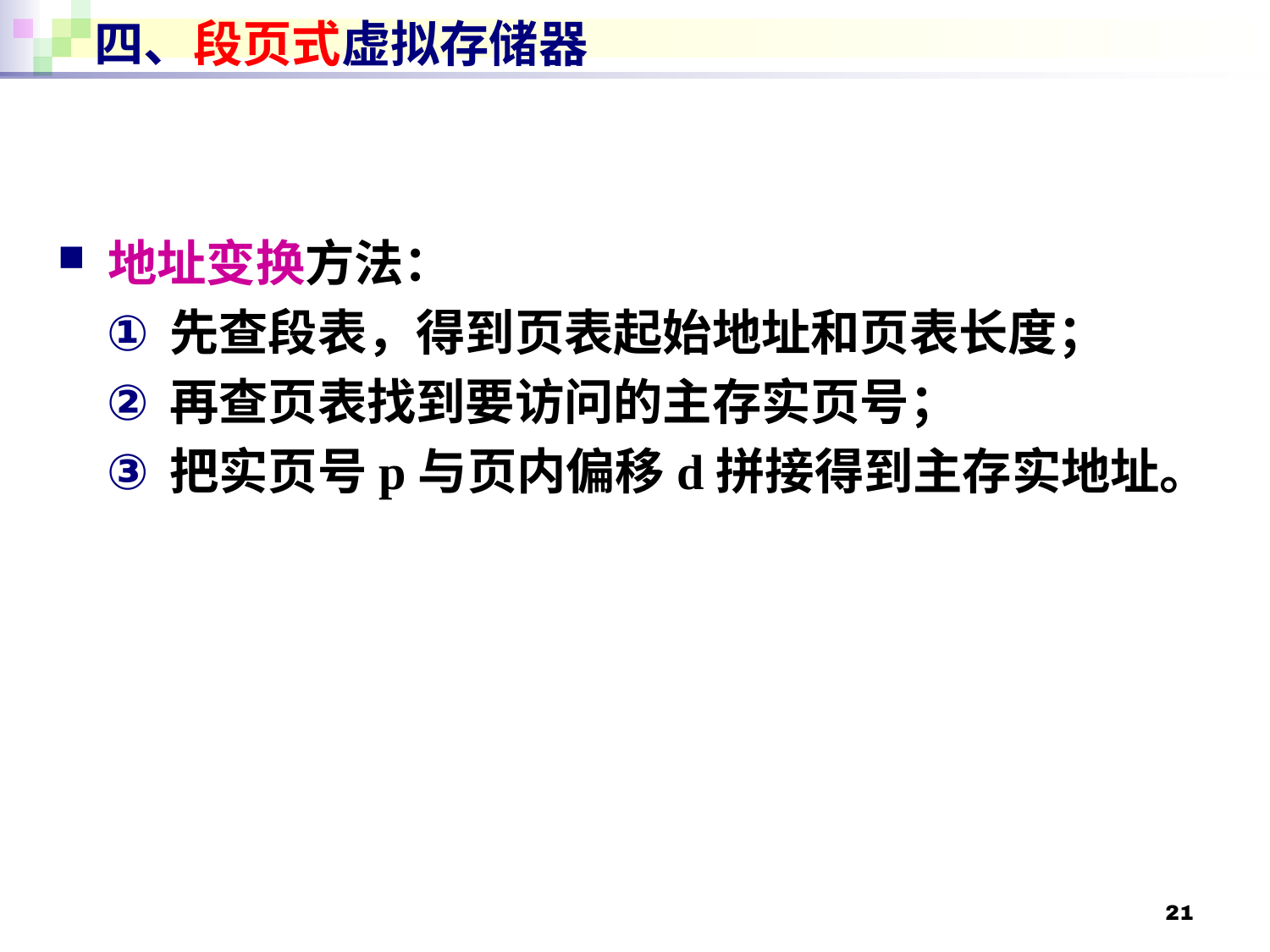

# 四、段页式虚拟存储器
地址变换方法：
先查段表，得到页表起始地址和页表长度；
再查页表找到要访问的主存实页号；
把实页号p与页内偏移d拼接得到主存实地址。
21